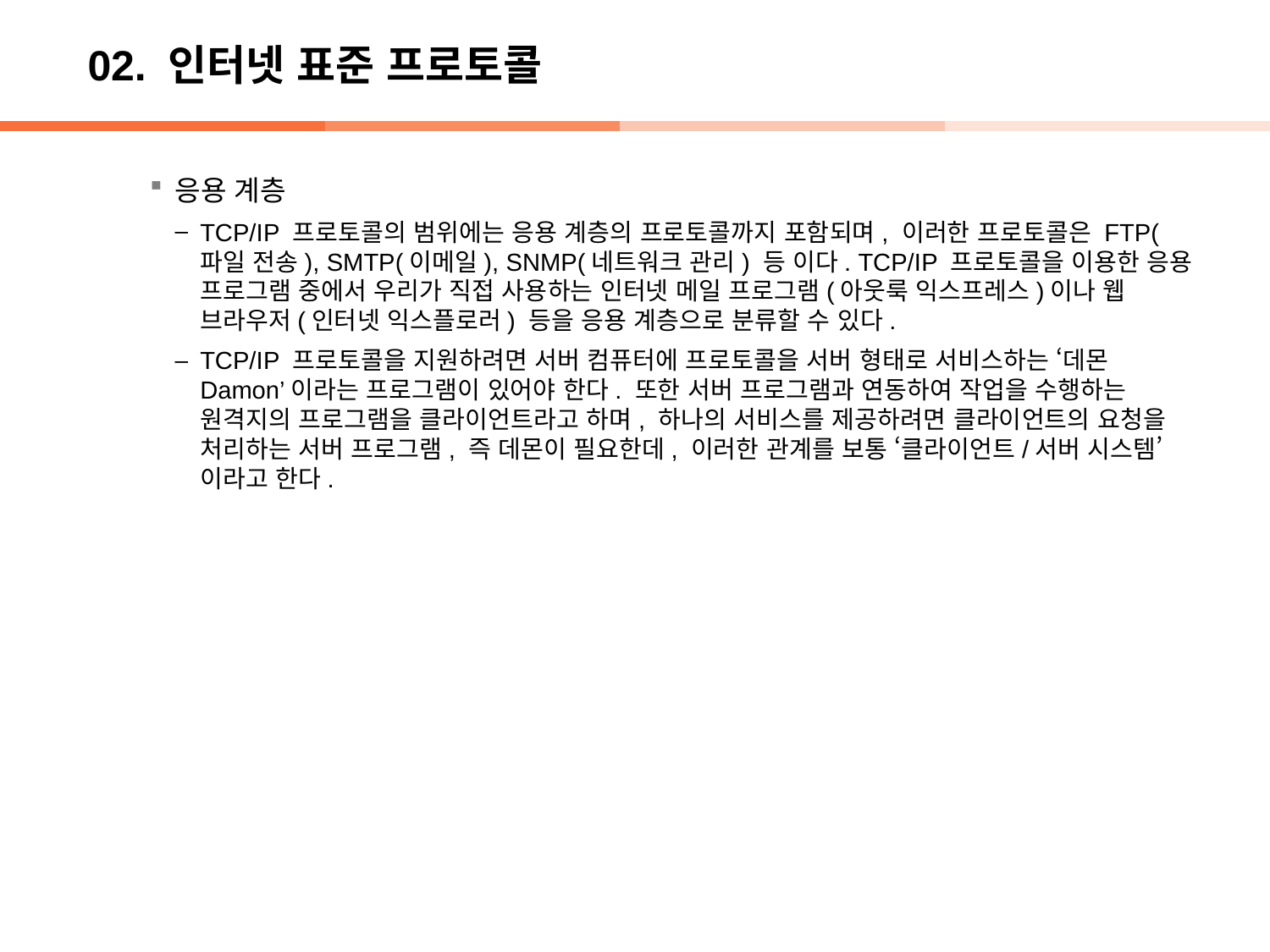

# 02. 인터넷 표준 프로토콜
응용 계층
TCP/IP 프로토콜의 범위에는 응용 계층의 프로토콜까지 포함되며, 이러한 프로토콜은 FTP(파일 전송), SMTP(이메일), SNMP(네트워크 관리) 등 이다. TCP/IP 프로토콜을 이용한 응용 프로그램 중에서 우리가 직접 사용하는 인터넷 메일 프로그램(아웃룩 익스프레스)이나 웹 브라우저(인터넷 익스플로러) 등을 응용 계층으로 분류할 수 있다.
TCP/IP 프로토콜을 지원하려면 서버 컴퓨터에 프로토콜을 서버 형태로 서비스하는 ‘데몬 Damon’이라는 프로그램이 있어야 한다. 또한 서버 프로그램과 연동하여 작업을 수행하는 원격지의 프로그램을 클라이언트라고 하며, 하나의 서비스를 제공하려면 클라이언트의 요청을 처리하는 서버 프로그램, 즉 데몬이 필요한데, 이러한 관계를 보통 ‘클라이언트/서버 시스템’이라고 한다.